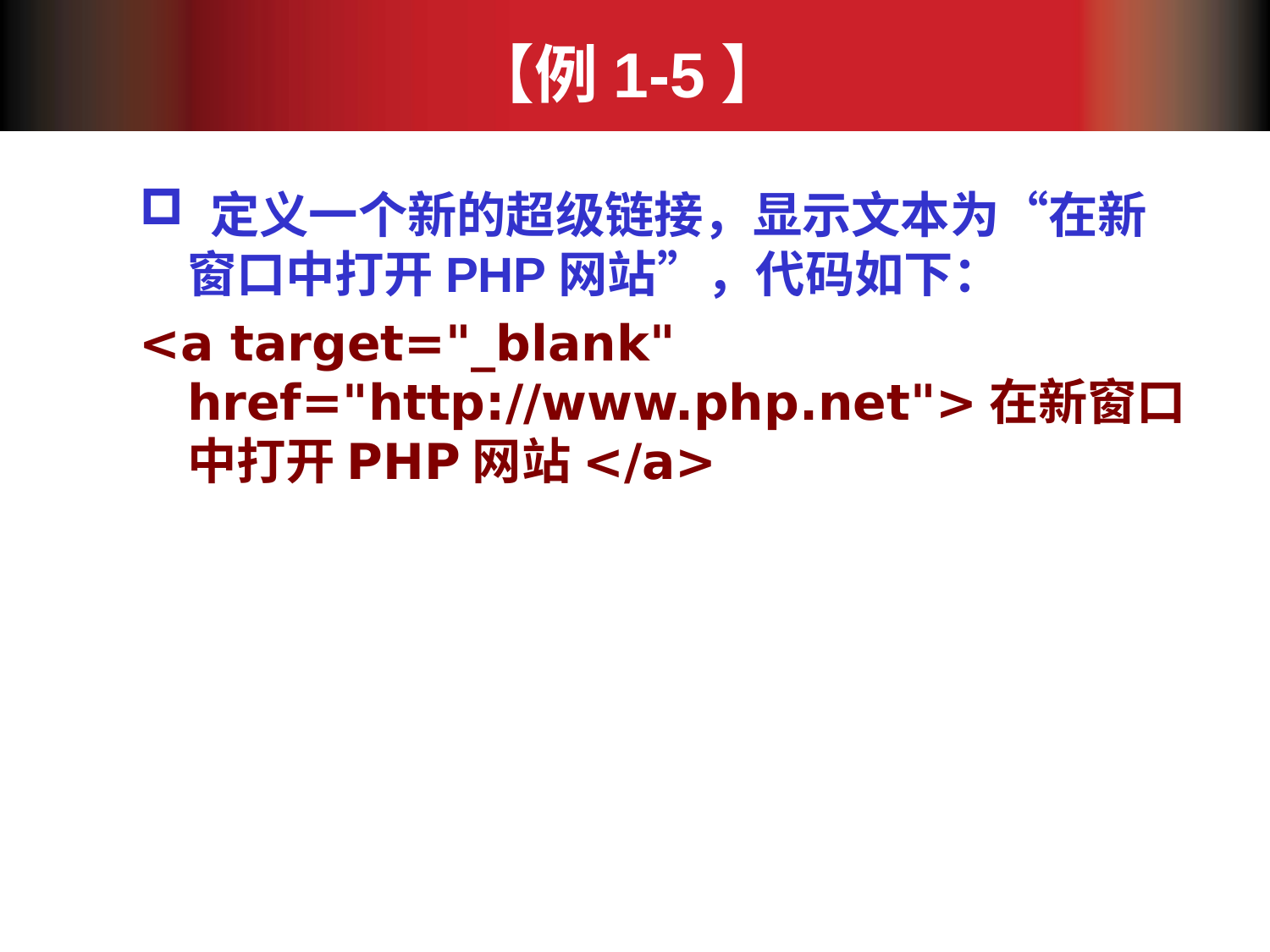

# 【例1-5】
 定义一个新的超级链接，显示文本为“在新窗口中打开PHP网站”，代码如下：
<a target="_blank" href="http://www.php.net">在新窗口中打开PHP网站</a>